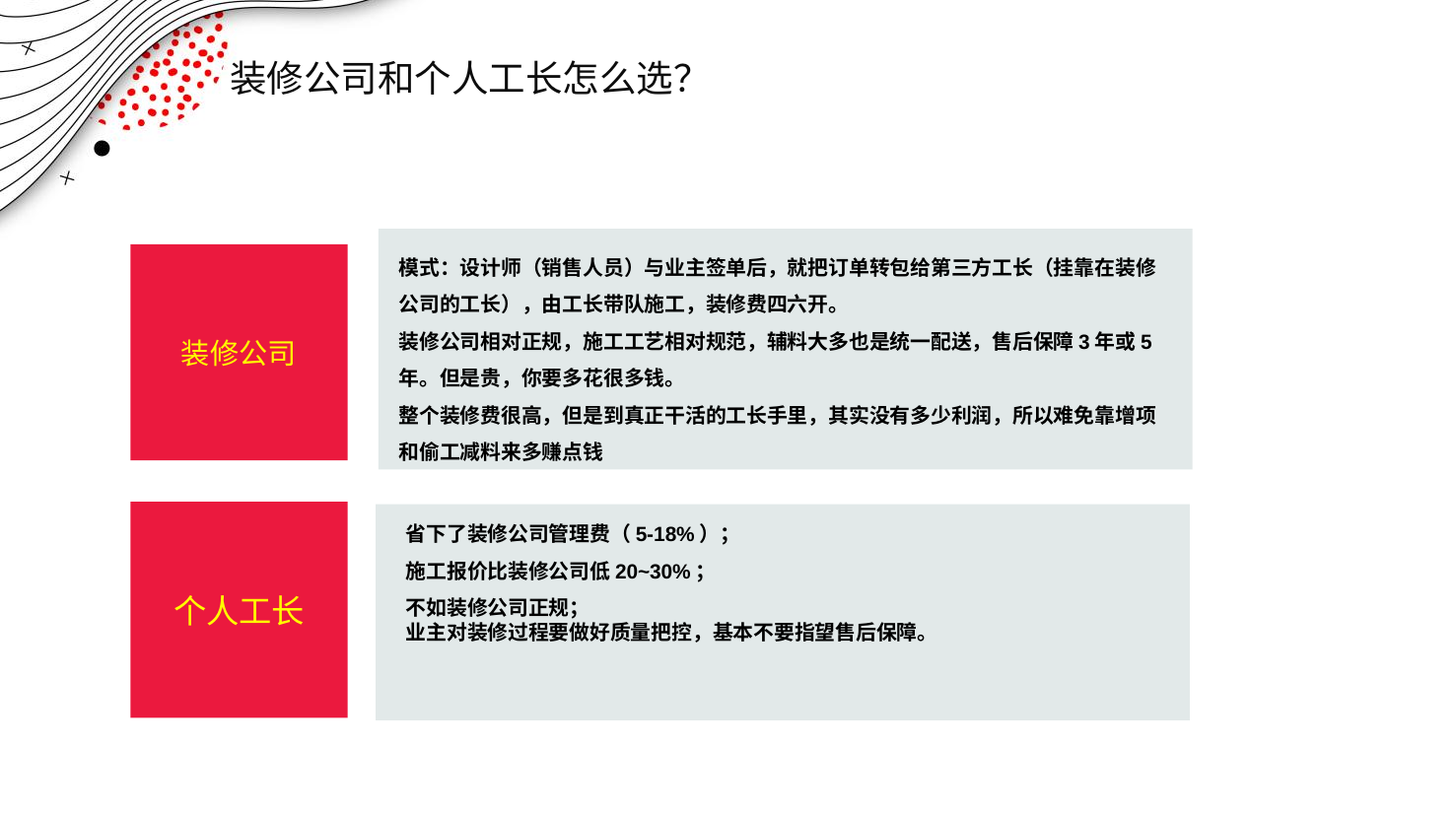

装修公司和个人工长怎么选？

模式：设计师（销售人员）与业主签单后，就把订单转包给第三方工长（挂靠在装修公司的工长），由工长带队施工，装修费四六开。
装修公司相对正规，施工工艺相对规范，辅料大多也是统一配送，售后保障3年或5年。但是贵，你要多花很多钱。
整个装修费很高，但是到真正干活的工长手里，其实没有多少利润，所以难免靠增项和偷工减料来多赚点钱
装修公司
个人工长
省下了装修公司管理费（5-18%）；
施工报价比装修公司低20~30%；
不如装修公司正规；
业主对装修过程要做好质量把控，基本不要指望售后保障。